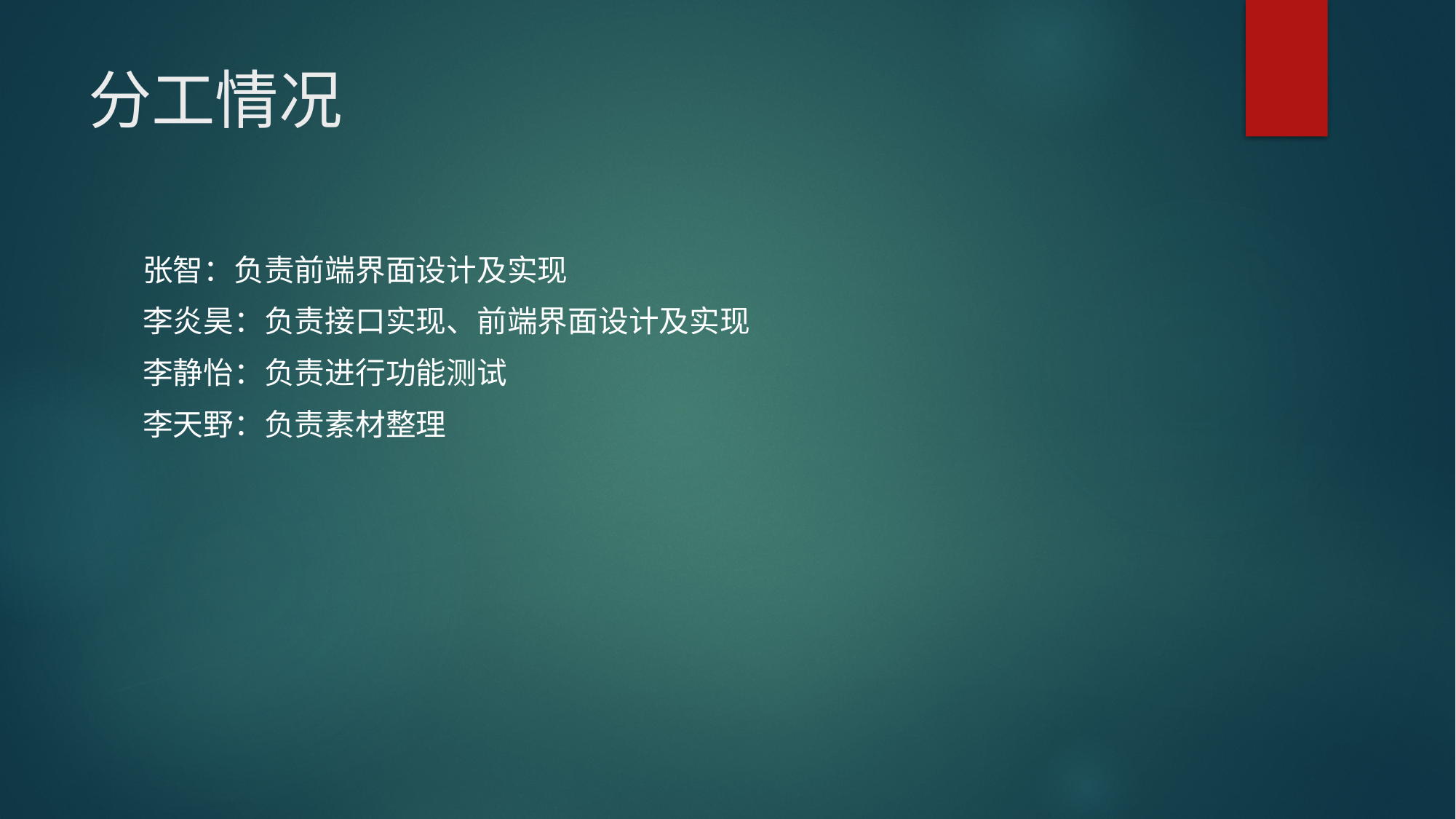

# 分工情况
张智：负责前端界面设计及实现
李炎昊：负责接口实现、前端界面设计及实现
李静怡：负责进行功能测试
李天野：负责素材整理